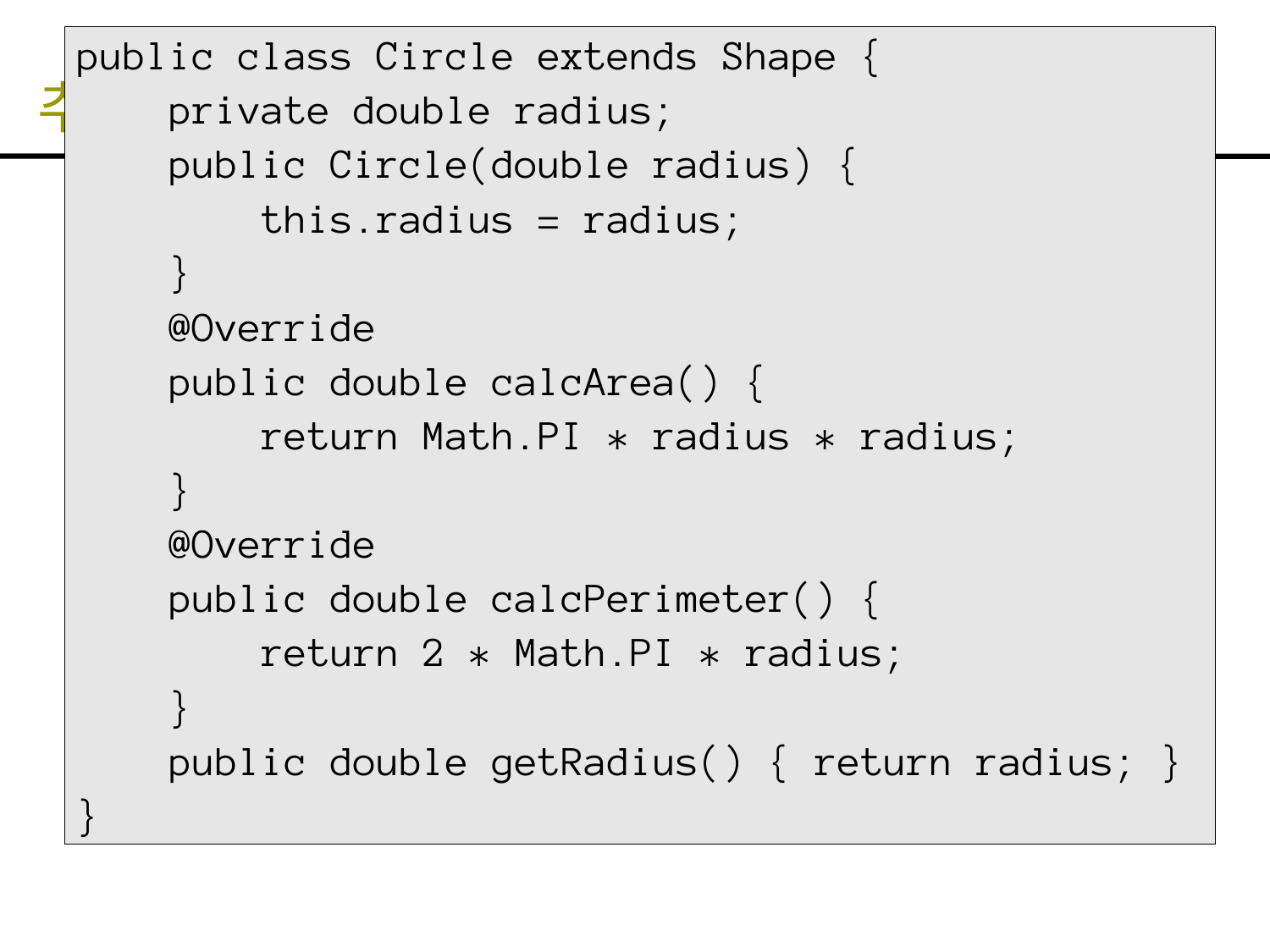

public class Circle extends Shape {
    private double radius;
    public Circle(double radius) {
        this.radius = radius;
    }
    @Override
    public double calcArea() {
        return Math.PI * radius * radius;
    }
    @Override
    public double calcPerimeter() {
        return 2 * Math.PI * radius;
    }
    public double getRadius() { return radius; }
}
# 추상 클래스 구현 예제